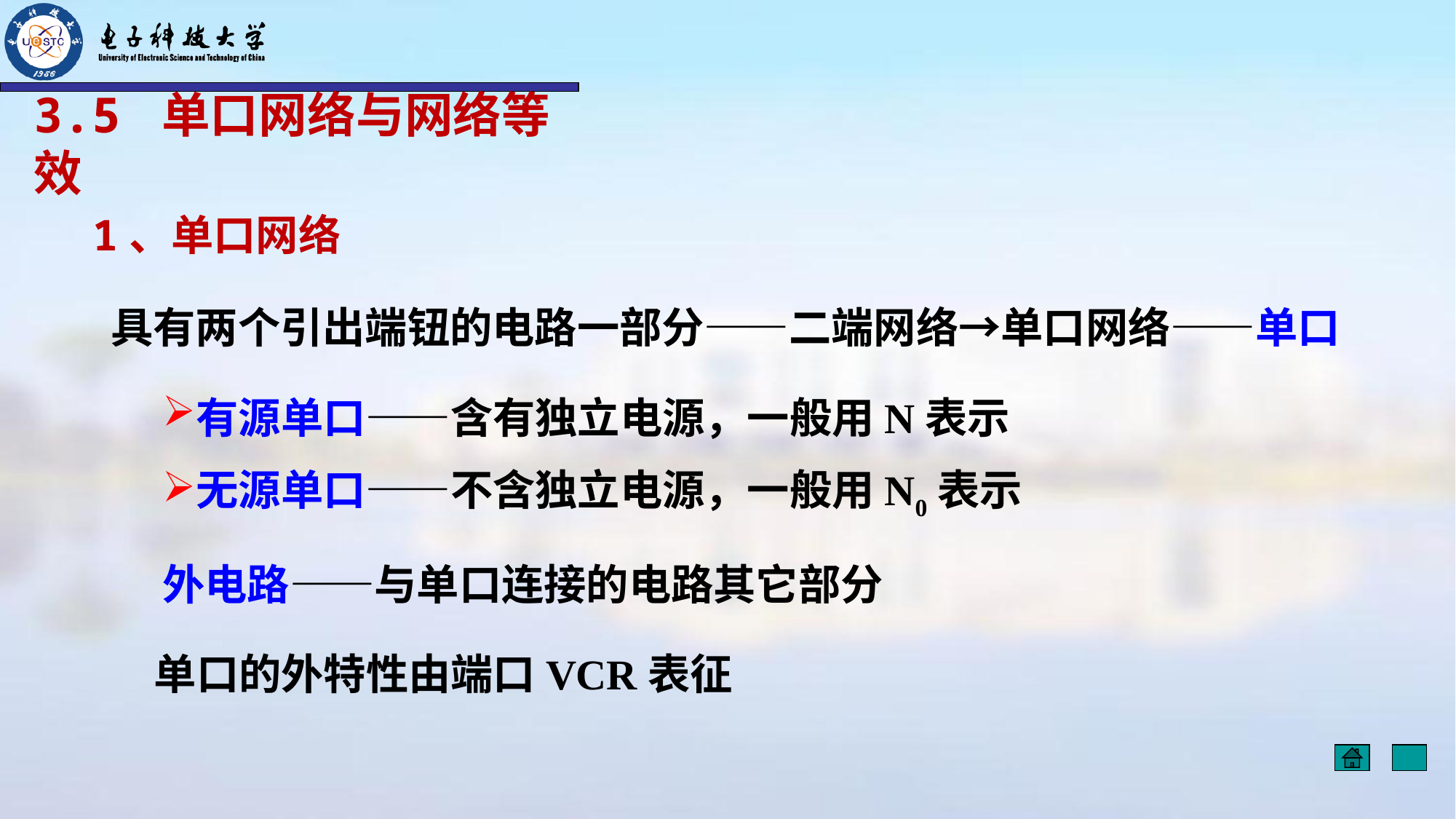

3.5 单口网络与网络等效
1、单口网络
具有两个引出端钮的电路一部分——二端网络→单口网络——单口
有源单口——含有独立电源，一般用N表示
无源单口——不含独立电源，一般用N0表示
外电路——与单口连接的电路其它部分
单口的外特性由端口VCR表征